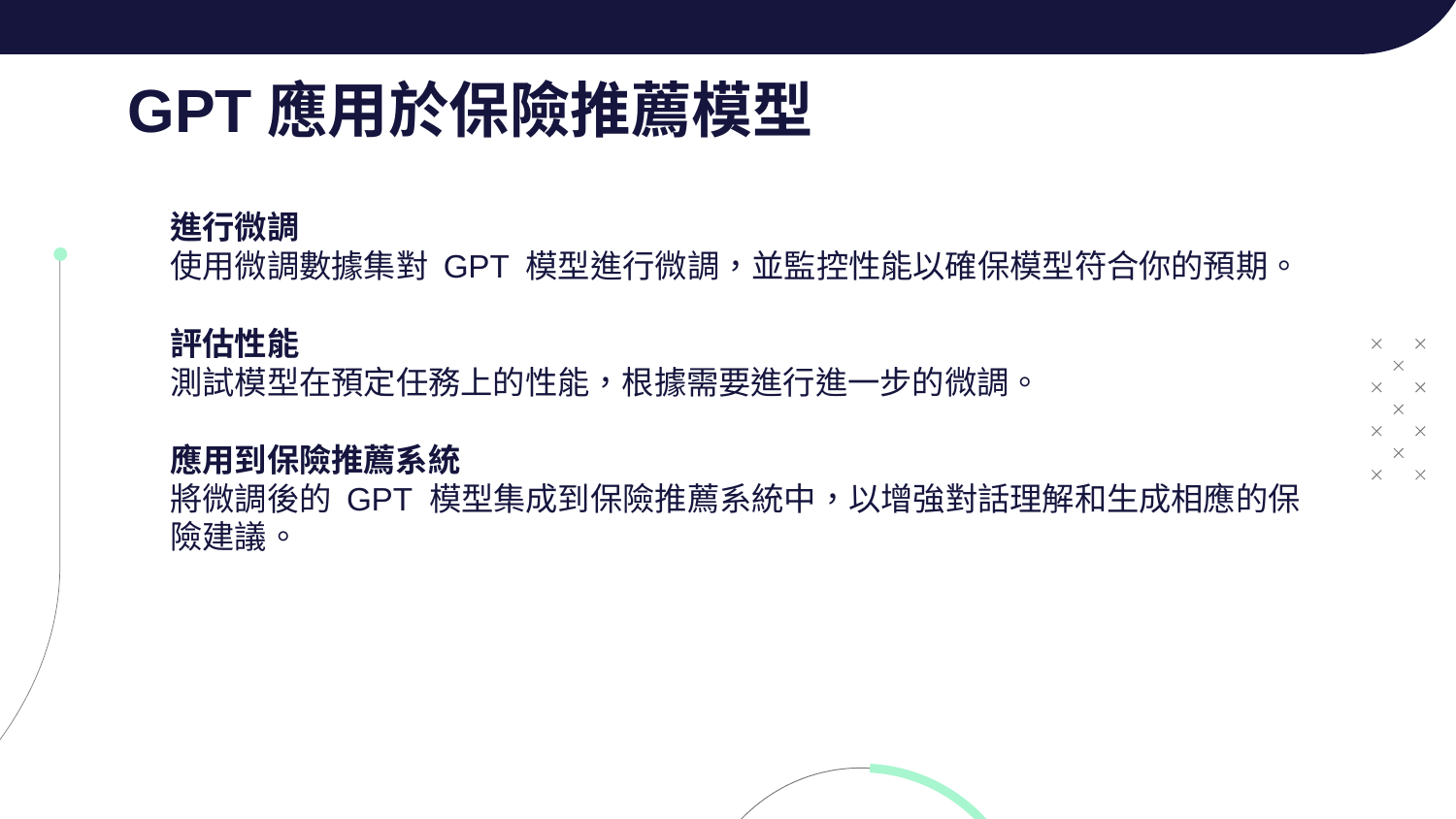

GPT應用於保險推薦模型
# 進行微調 使用微調數據集對 GPT 模型進行微調，並監控性能以確保模型符合你的預期。 評估性能 測試模型在預定任務上的性能，根據需要進行進一步的微調。 應用到保險推薦系統 將微調後的 GPT 模型集成到保險推薦系統中，以增強對話理解和生成相應的保險建議。